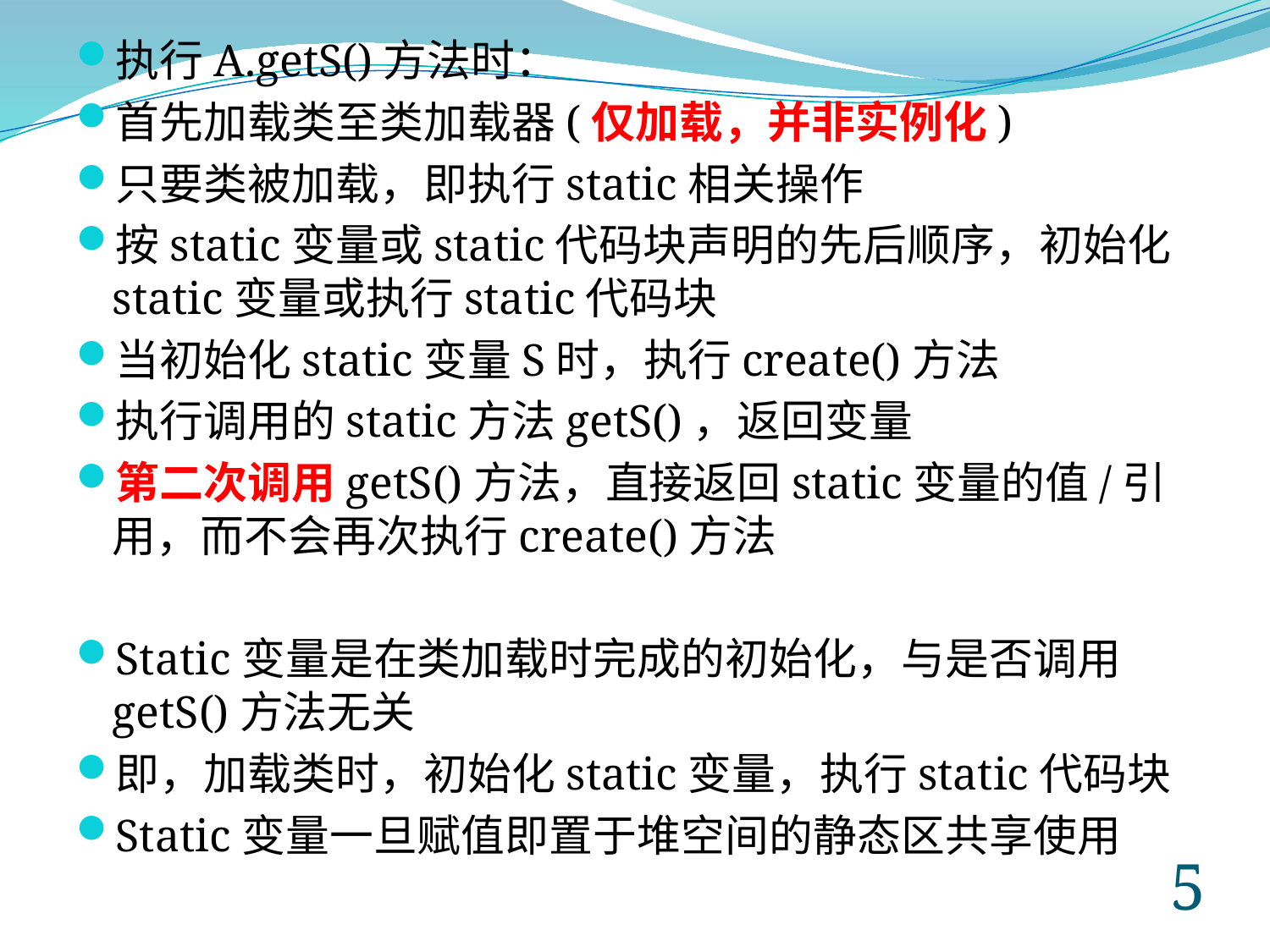

执行A.getS()方法时：
首先加载类至类加载器(仅加载，并非实例化)
只要类被加载，即执行static相关操作
按static变量或static代码块声明的先后顺序，初始化static变量或执行static代码块
当初始化static变量S时，执行create()方法
执行调用的static方法getS()，返回变量
第二次调用getS()方法，直接返回static变量的值/引用，而不会再次执行create()方法

Static变量是在类加载时完成的初始化，与是否调用getS()方法无关
即，加载类时，初始化static变量，执行static代码块
Static变量一旦赋值即置于堆空间的静态区共享使用
5